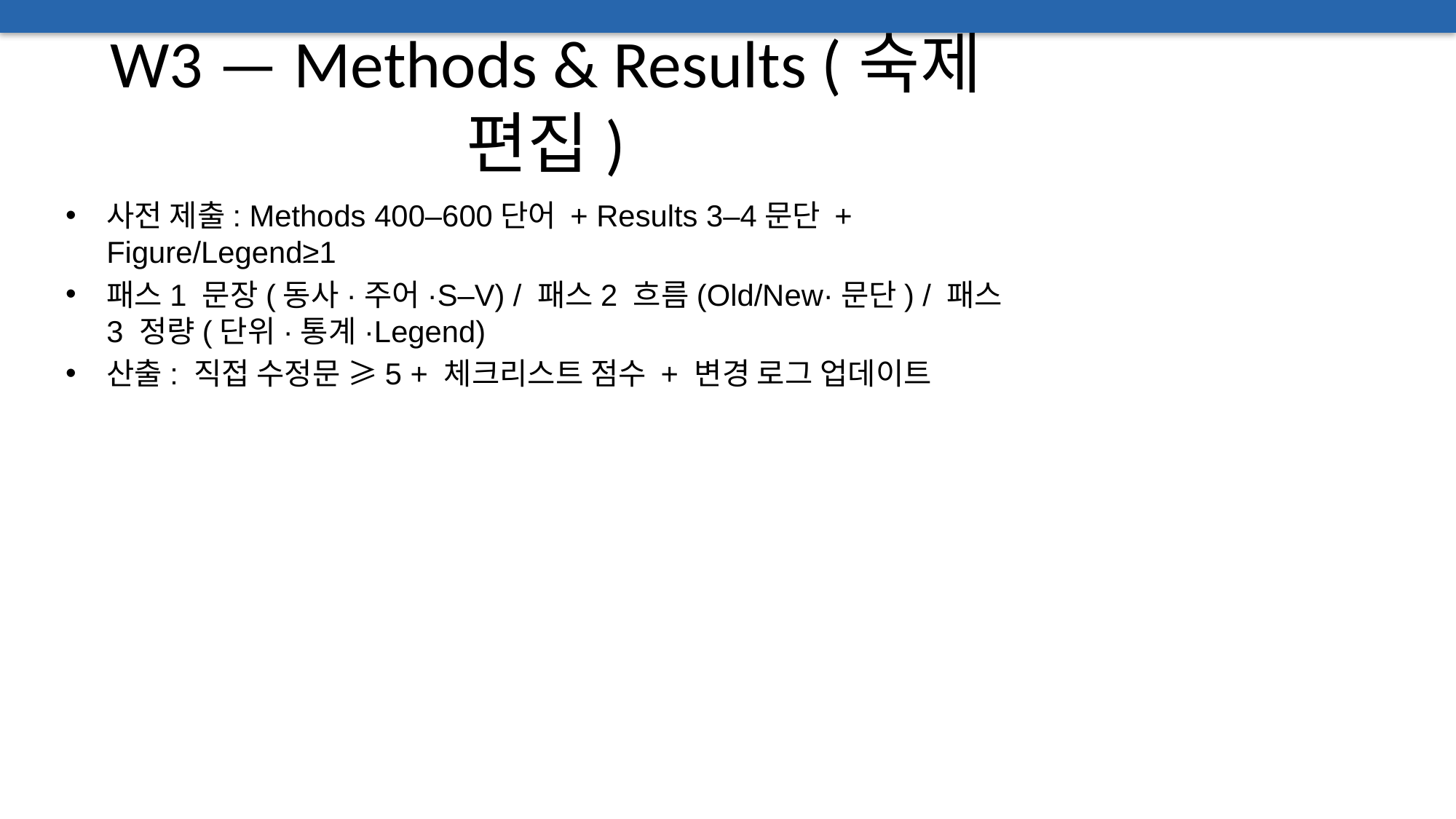

# W3 — Methods & Results (숙제 편집)
사전 제출: Methods 400–600단어 + Results 3–4문단 + Figure/Legend≥1
패스1 문장(동사·주어·S–V) / 패스2 흐름(Old/New·문단) / 패스3 정량(단위·통계·Legend)
산출: 직접 수정문 ≥5 + 체크리스트 점수 + 변경 로그 업데이트